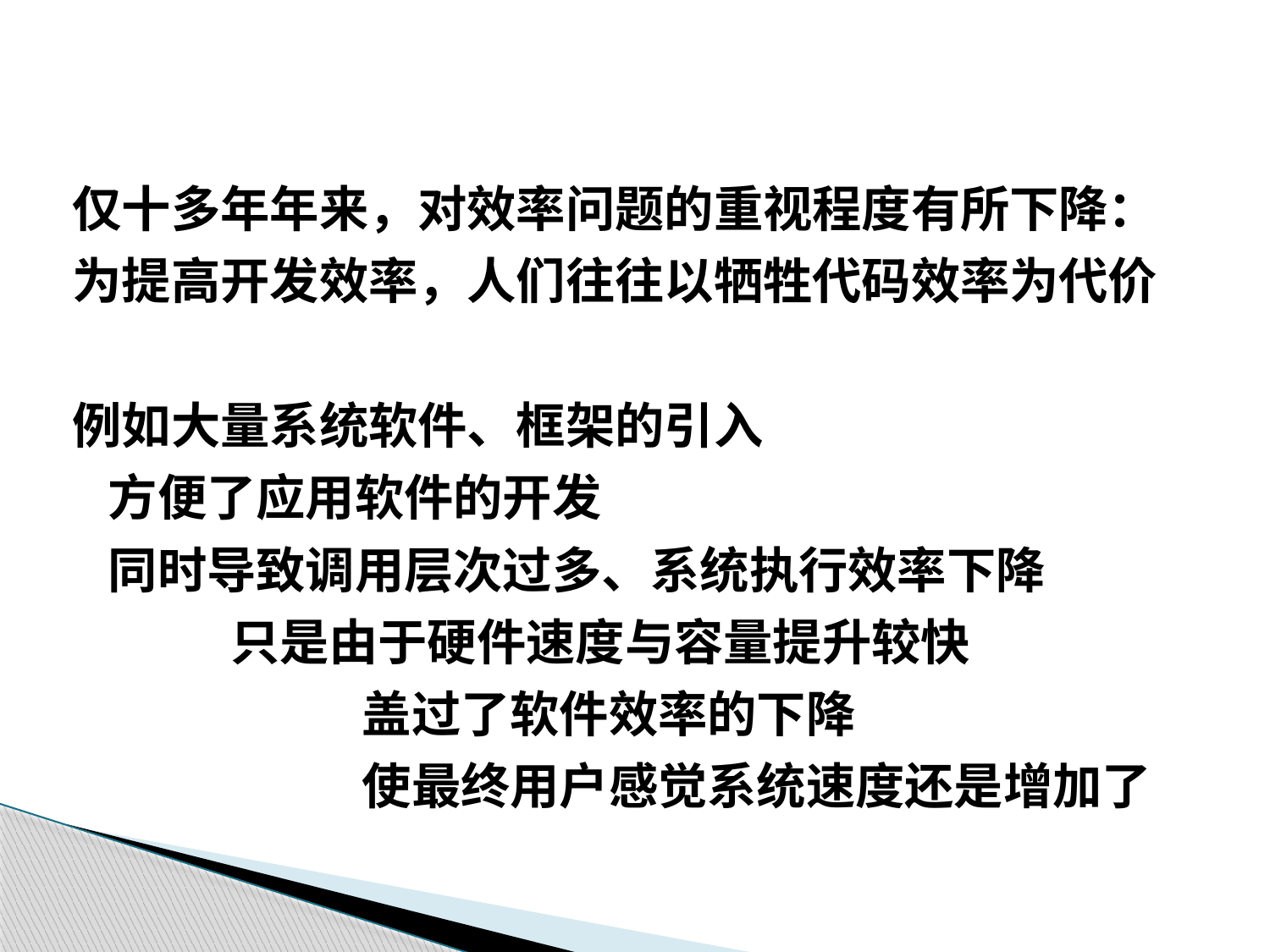

仅十多年年来，对效率问题的重视程度有所下降：
为提高开发效率，人们往往以牺牲代码效率为代价

例如大量系统软件、框架的引入
	方便了应用软件的开发
	同时导致调用层次过多、系统执行效率下降
             只是由于硬件速度与容量提升较快
			盖过了软件效率的下降
			使最终用户感觉系统速度还是增加了